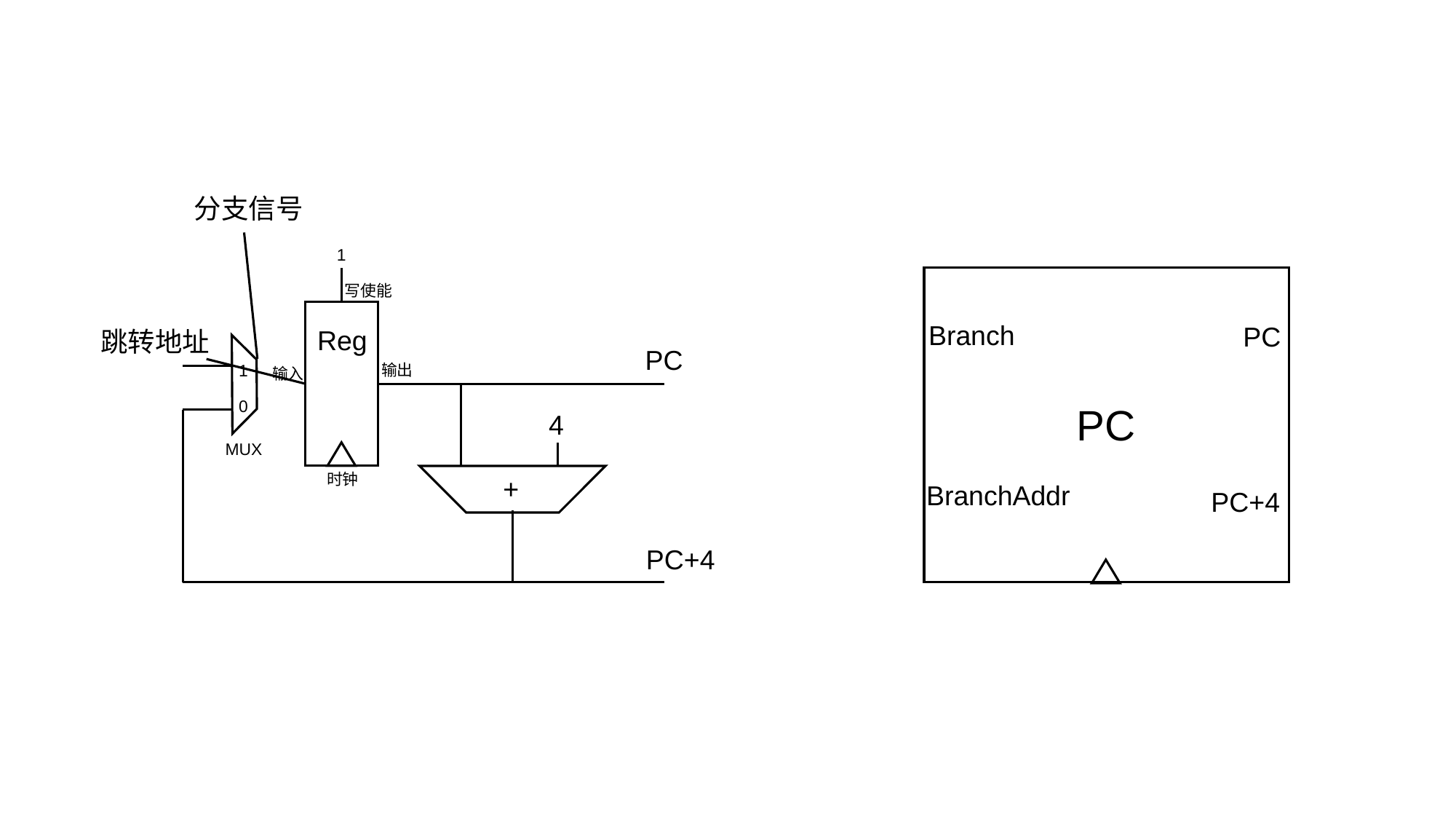

分支信号
1

写使能

Branch
PC
Reg
跳转地址
PC

1
输出
输入
0
PC

4
MUX

时钟
+
BranchAddr
PC+4
PC+4